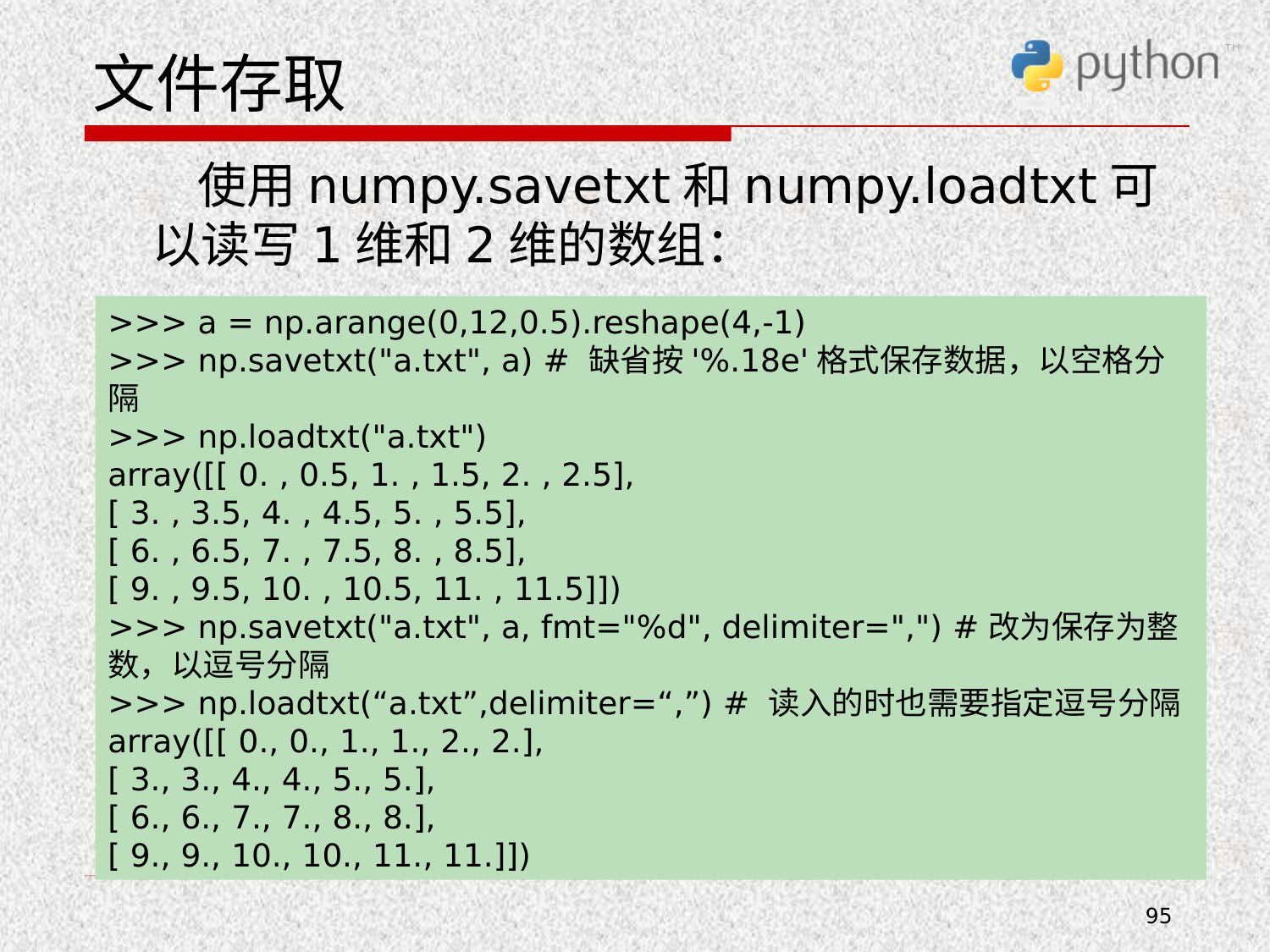

# 文件存取
         使用numpy.savetxt和numpy.loadtxt可以读写1维和2维的数组：

>>> a = np.arange(0,12,0.5).reshape(4,-1)
>>> np.savetxt("a.txt", a) # 缺省按'%.18e'格式保存数据，以空格分隔
>>> np.loadtxt("a.txt")
array([[ 0. , 0.5, 1. , 1.5, 2. , 2.5],
[ 3. , 3.5, 4. , 4.5, 5. , 5.5],
[ 6. , 6.5, 7. , 7.5, 8. , 8.5],
[ 9. , 9.5, 10. , 10.5, 11. , 11.5]])
>>> np.savetxt("a.txt", a, fmt="%d", delimiter=",") #改为保存为整数，以逗号分隔
>>> np.loadtxt(“a.txt”,delimiter=“,”) # 读入的时也需要指定逗号分隔
array([[ 0., 0., 1., 1., 2., 2.],
[ 3., 3., 4., 4., 5., 5.],
[ 6., 6., 7., 7., 8., 8.],
[ 9., 9., 10., 10., 11., 11.]])
95